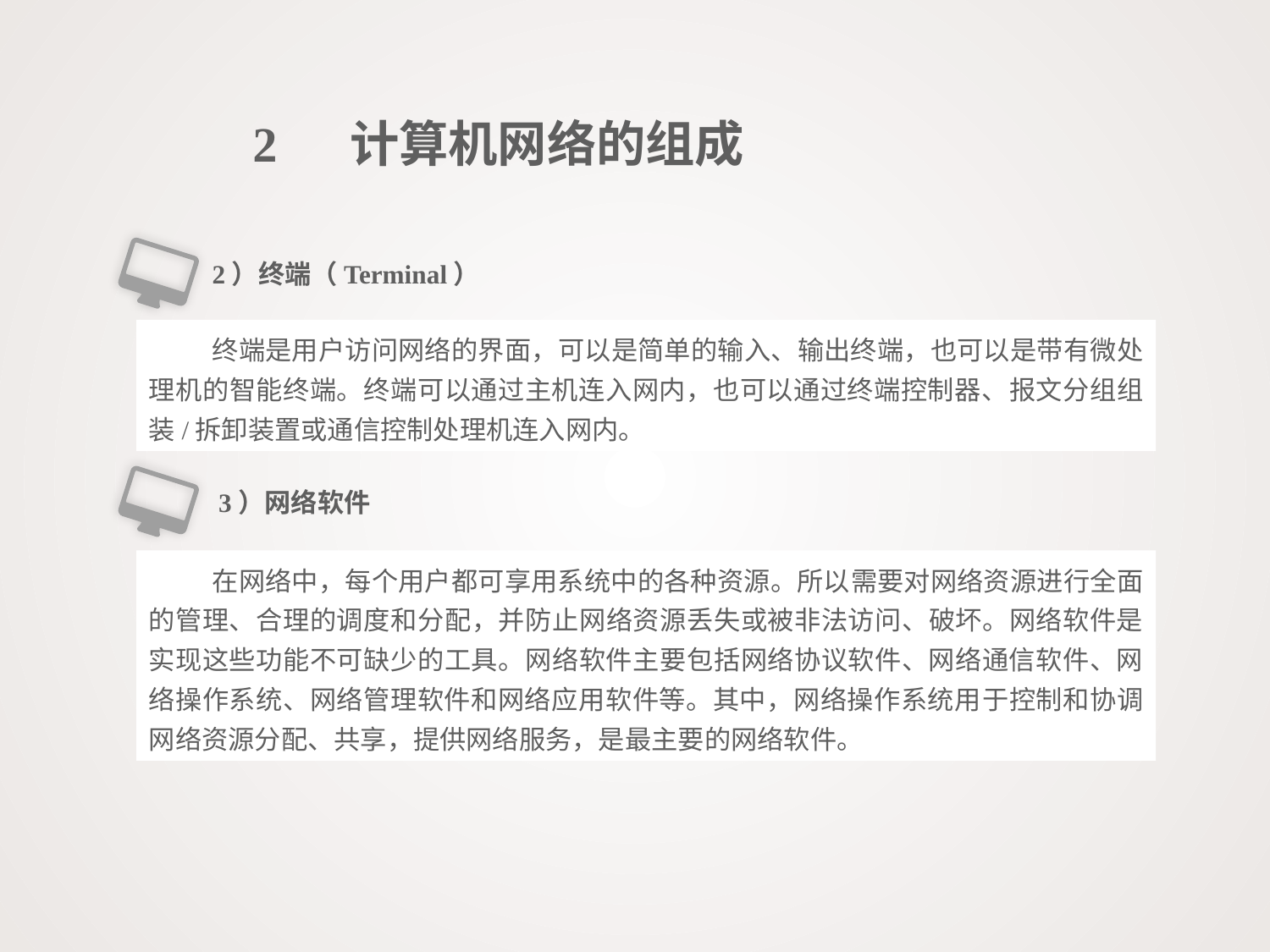

2　 计算机网络的组成

2）终端（Terminal）
终端是用户访问网络的界面，可以是简单的输入、输出终端，也可以是带有微处理机的智能终端。终端可以通过主机连入网内，也可以通过终端控制器、报文分组组装/拆卸装置或通信控制处理机连入网内。

3）网络软件
在网络中，每个用户都可享用系统中的各种资源。所以需要对网络资源进行全面的管理、合理的调度和分配，并防止网络资源丢失或被非法访问、破坏。网络软件是实现这些功能不可缺少的工具。网络软件主要包括网络协议软件、网络通信软件、网络操作系统、网络管理软件和网络应用软件等。其中，网络操作系统用于控制和协调网络资源分配、共享，提供网络服务，是最主要的网络软件。